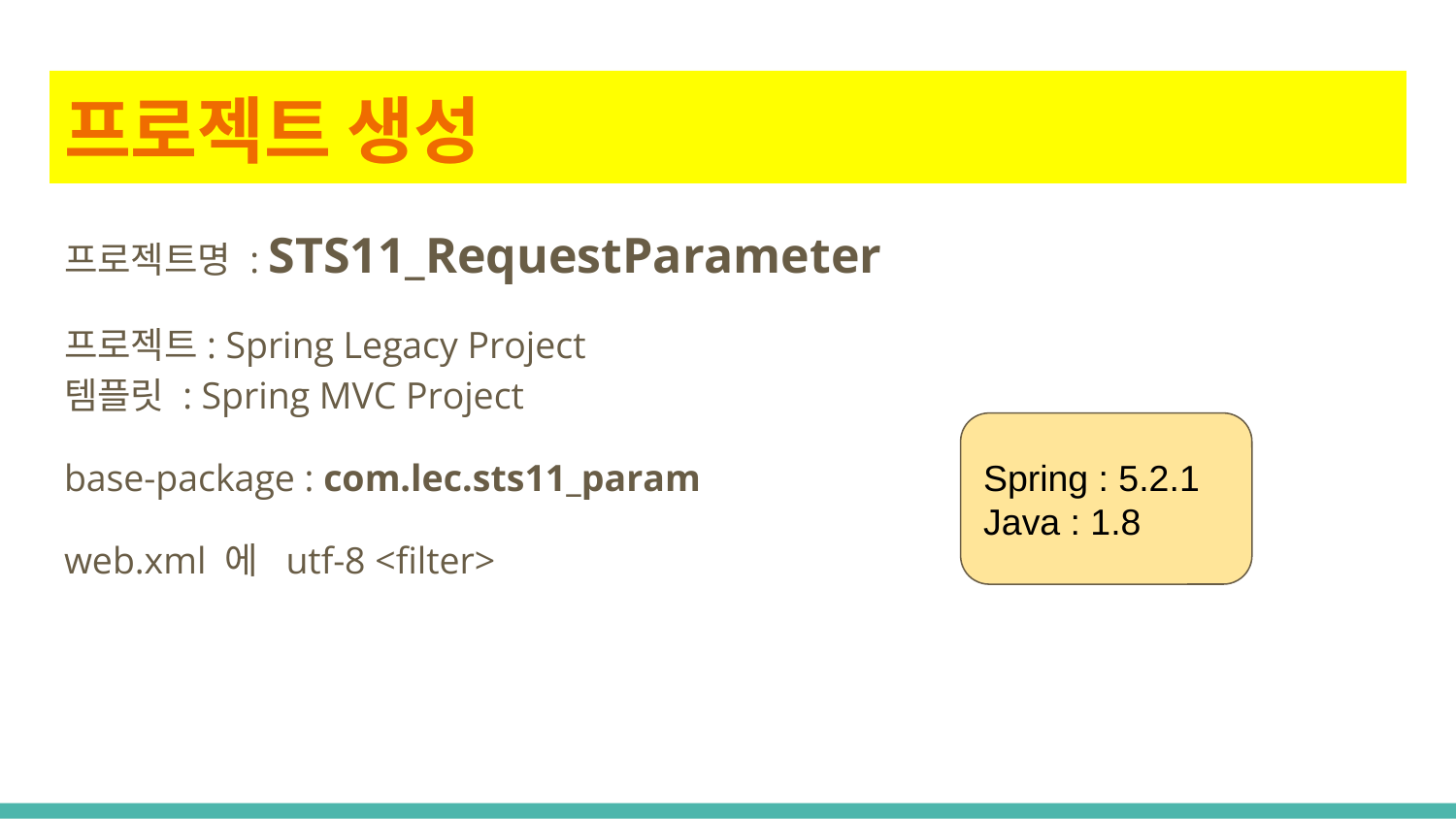

# 프로젝트 생성
프로젝트명 : STS11_RequestParameter
프로젝트: Spring Legacy Project
템플릿 : Spring MVC Project
base-package : com.lec.sts11_param
web.xml 에  utf-8 <filter>

Spring : 5.2.1
Java : 1.8